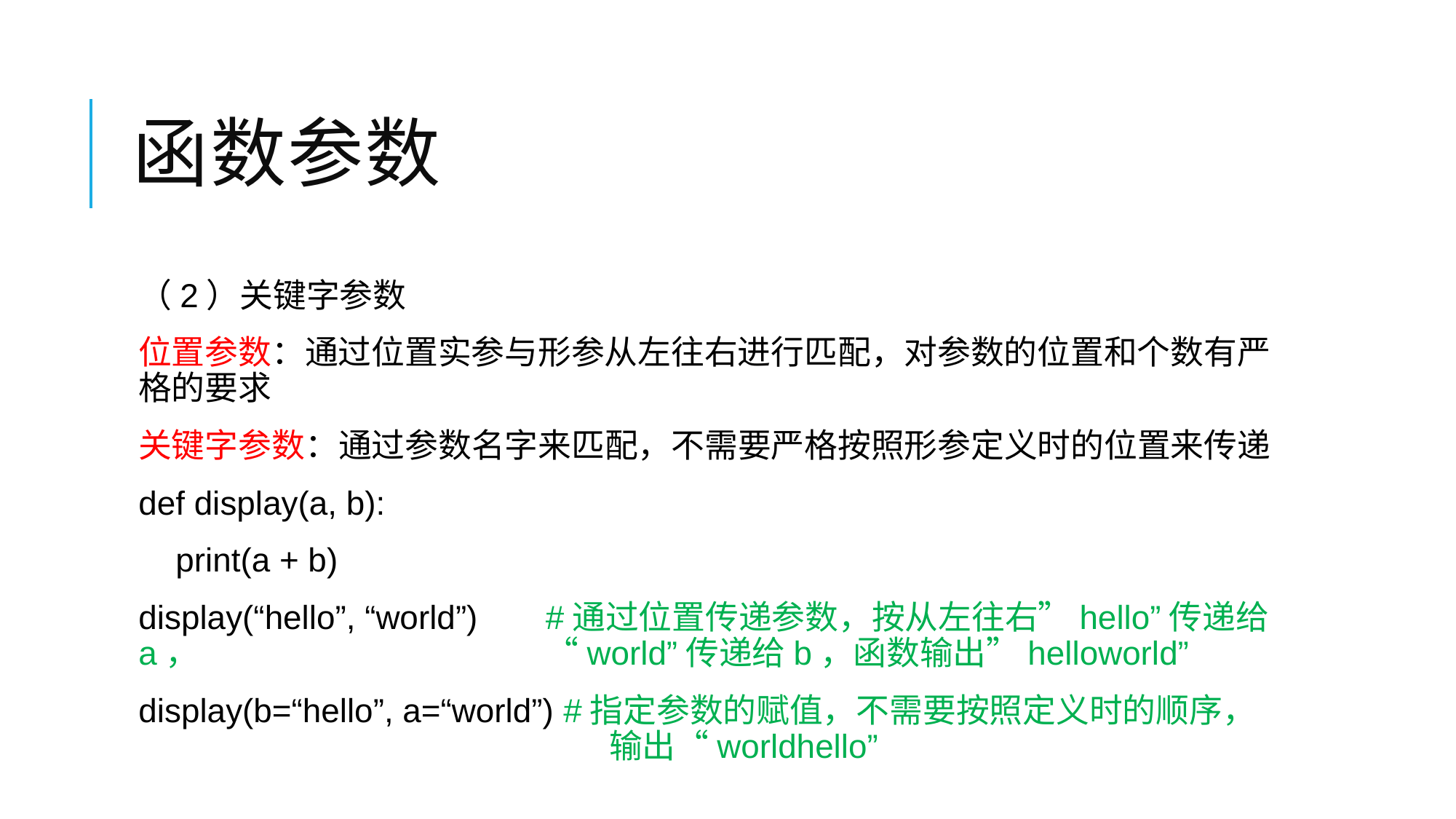

# 函数参数
（2）关键字参数
位置参数：通过位置实参与形参从左往右进行匹配，对参数的位置和个数有严格的要求
关键字参数：通过参数名字来匹配，不需要严格按照形参定义时的位置来传递
def display(a, b):
    print(a + b)
display(“hello”, “world”)	#通过位置传递参数，按从左往右”hello”传递给a，	“world”传递给b，函数输出”helloworld”
display(b=“hello”, a=“world”) #指定参数的赋值，不需要按照定义时的顺序，	输出“worldhello”